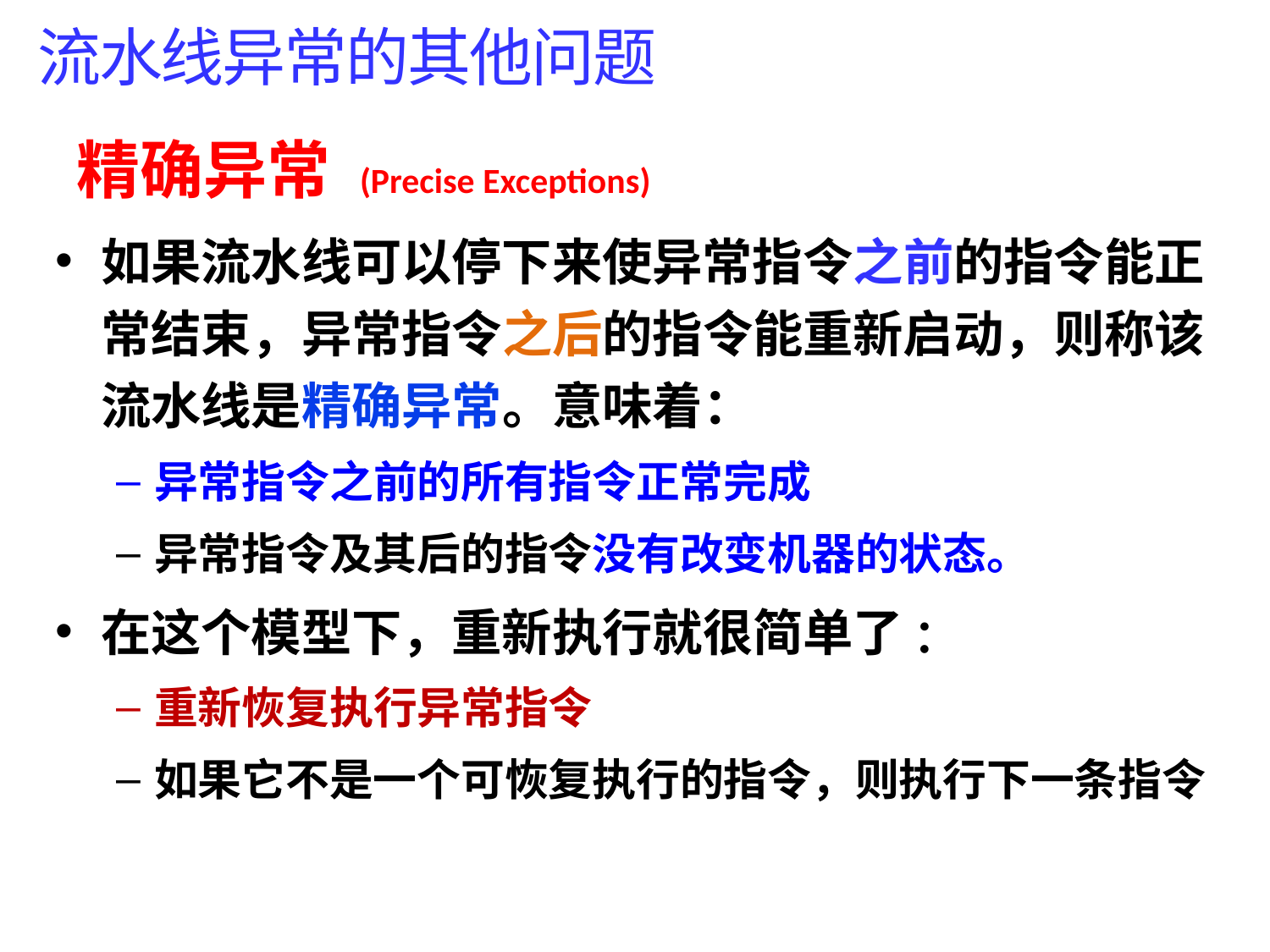

流水线异常的其他问题
# 精确异常 (Precise Exceptions)
如果流水线可以停下来使异常指令之前的指令能正常结束，异常指令之后的指令能重新启动，则称该流水线是精确异常。意味着：
异常指令之前的所有指令正常完成
异常指令及其后的指令没有改变机器的状态。
在这个模型下，重新执行就很简单了:
重新恢复执行异常指令
如果它不是一个可恢复执行的指令，则执行下一条指令
23